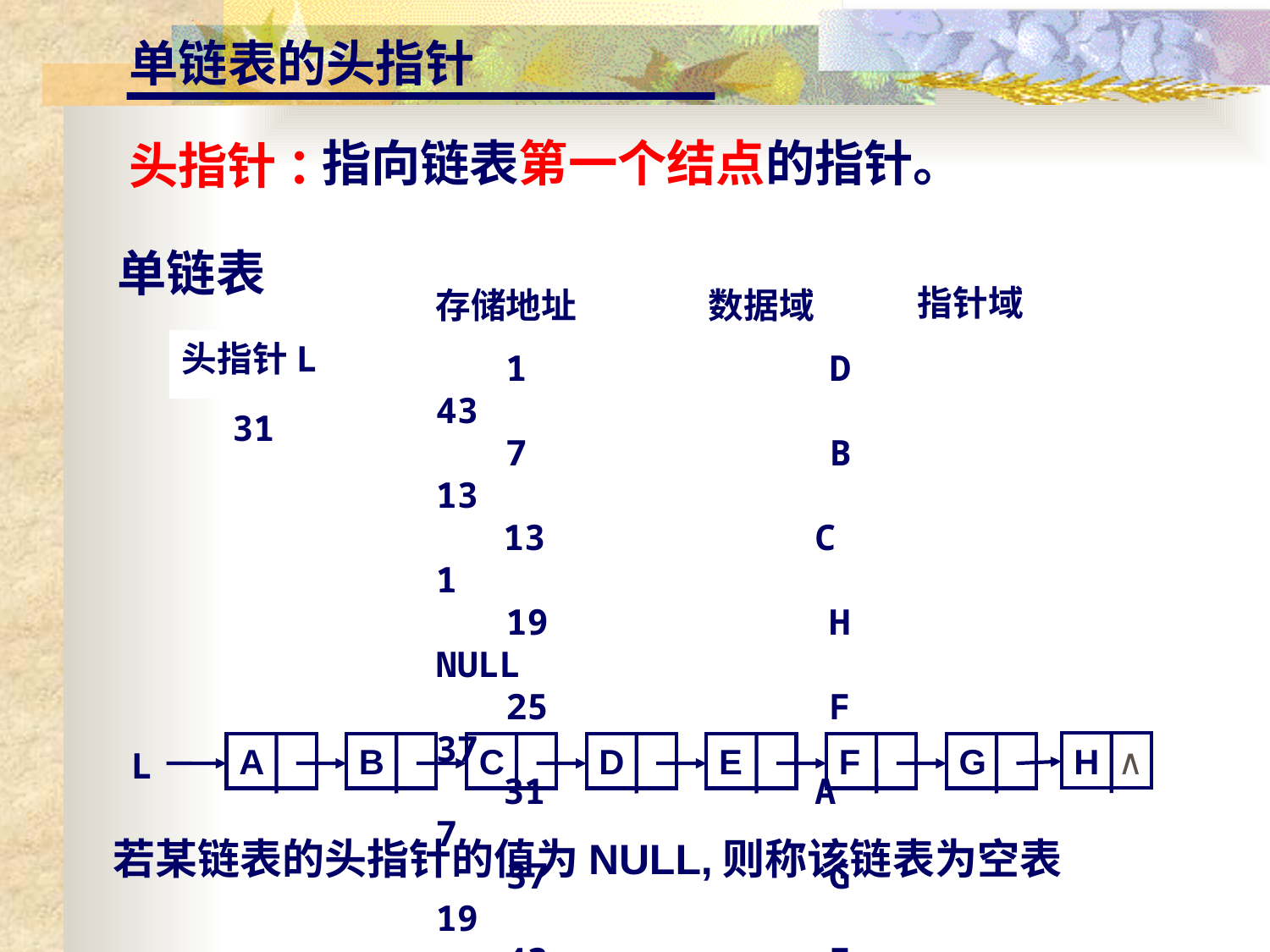

单链表的头指针

指向链表第一个结点的指针。
头指针 ：
单链表
指针域
存储地址
数据域
头指针L
   1             D          43
   7             B          13
   13            C           1
   19            H          NULL
   25            F          37
   31            A           7
   37            G          19
   43            E          25
31
H

∧
A

B

C

D

E

F

G

L

若某链表的头指针的值为NULL,则称该链表为空表